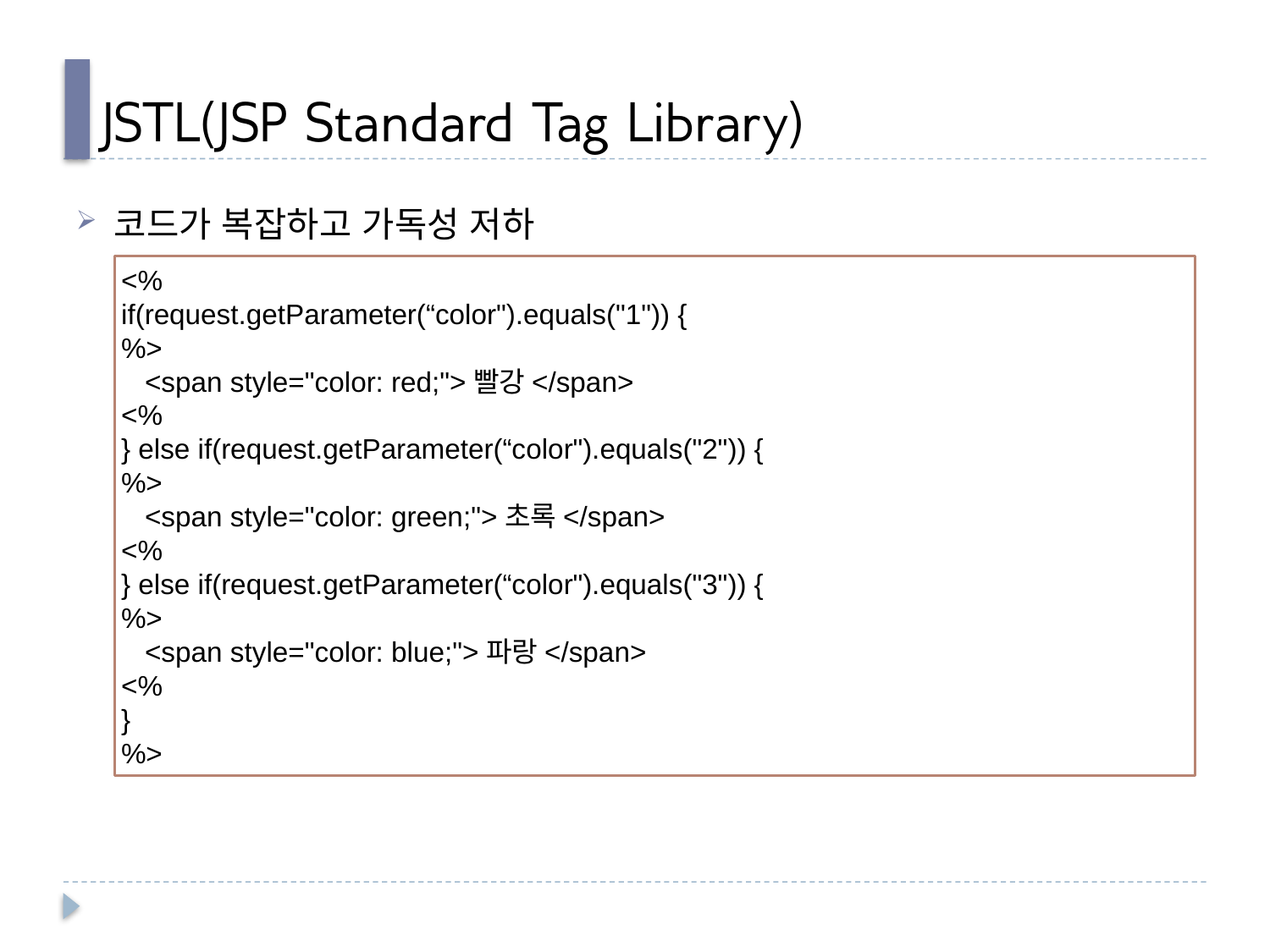

# JSTL(JSP Standard Tag Library)
코드가 복잡하고 가독성 저하

<%
if(request.getParameter(“color").equals("1")) {
%>
   <span style="color: red;">빨강</span>
<%
} else if(request.getParameter(“color").equals("2")) {
%>
   <span style="color: green;">초록</span>
<%
} else if(request.getParameter(“color").equals("3")) {
%>
   <span style="color: blue;">파랑</span>
<%
}
%>